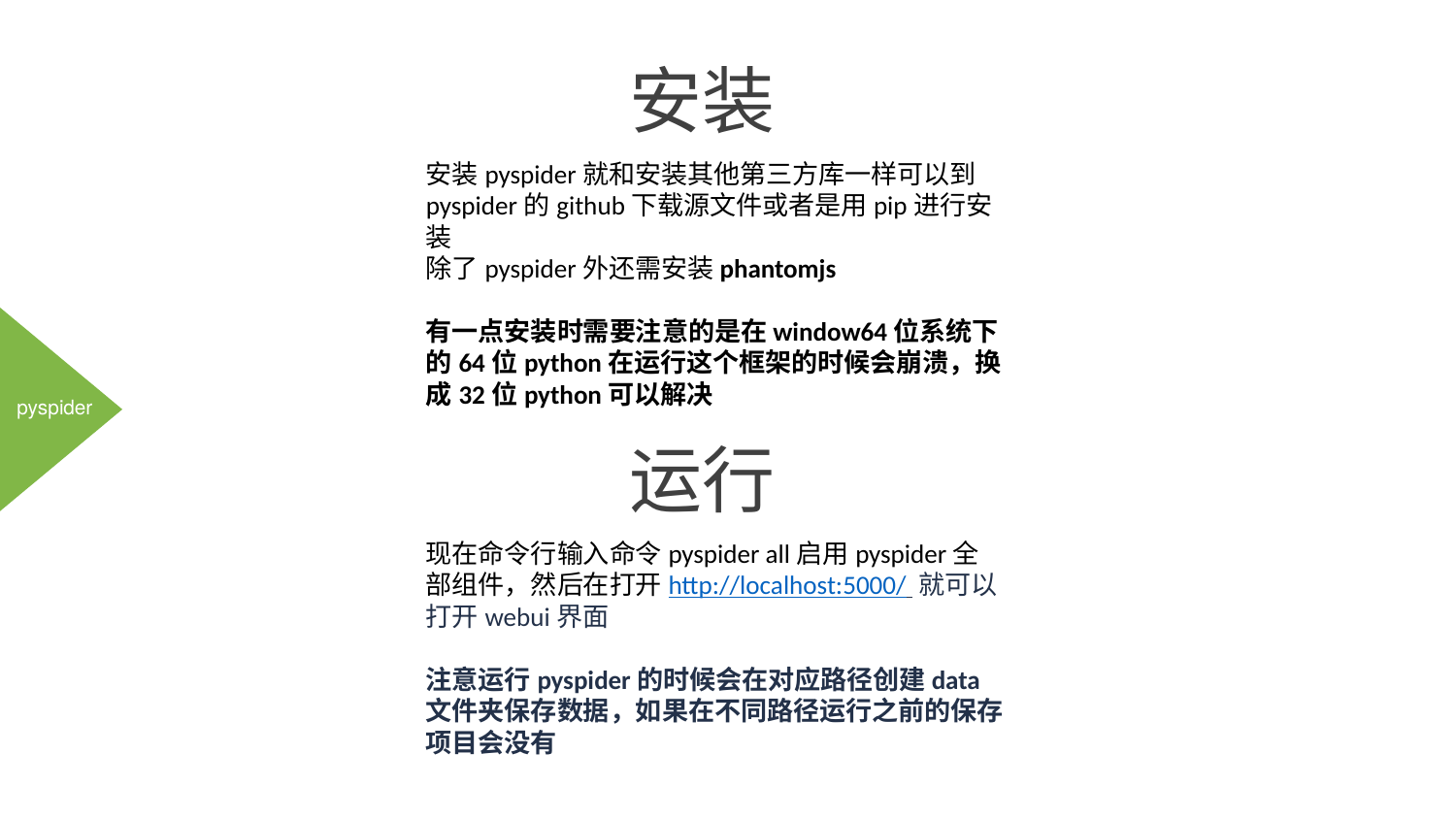

安装
安装pyspider就和安装其他第三方库一样可以到pyspider的github下载源文件或者是用pip进行安装
除了pyspider外还需安装phantomjs

有一点安装时需要注意的是在window64位系统下的64位python在运行这个框架的时候会崩溃，换成32位python可以解决

pyspider
运行
现在命令行输入命令pyspider all启用pyspider全部组件，然后在打开http://localhost:5000/ 就可以打开webui界面

注意运行pyspider的时候会在对应路径创建data文件夹保存数据，如果在不同路径运行之前的保存项目会没有